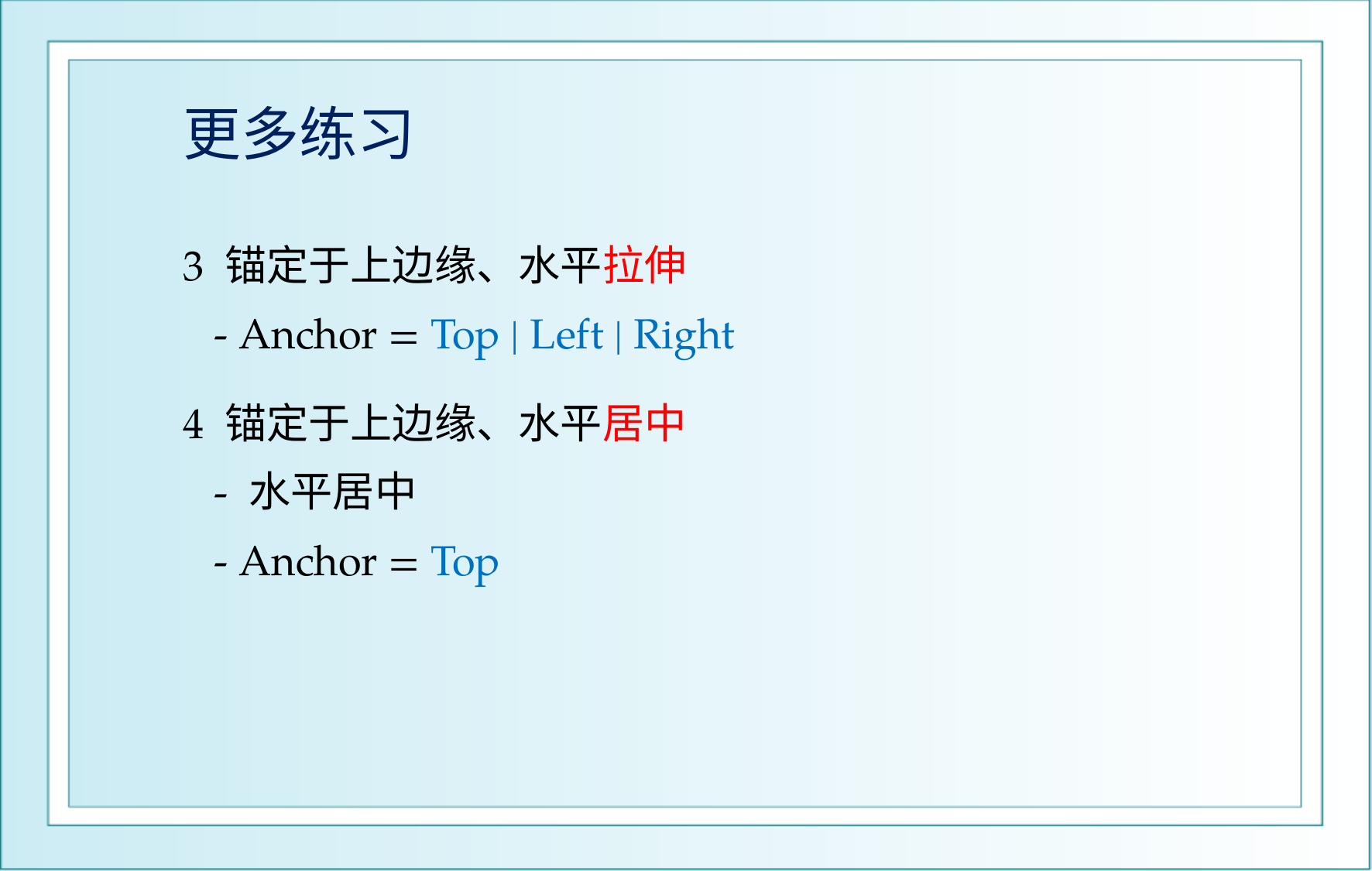

# 更多练习
3 锚定于上边缘、水平拉伸
   - Anchor = Top | Left | Right
4 锚定于上边缘、水平居中
   - 水平居中
   - Anchor = Top